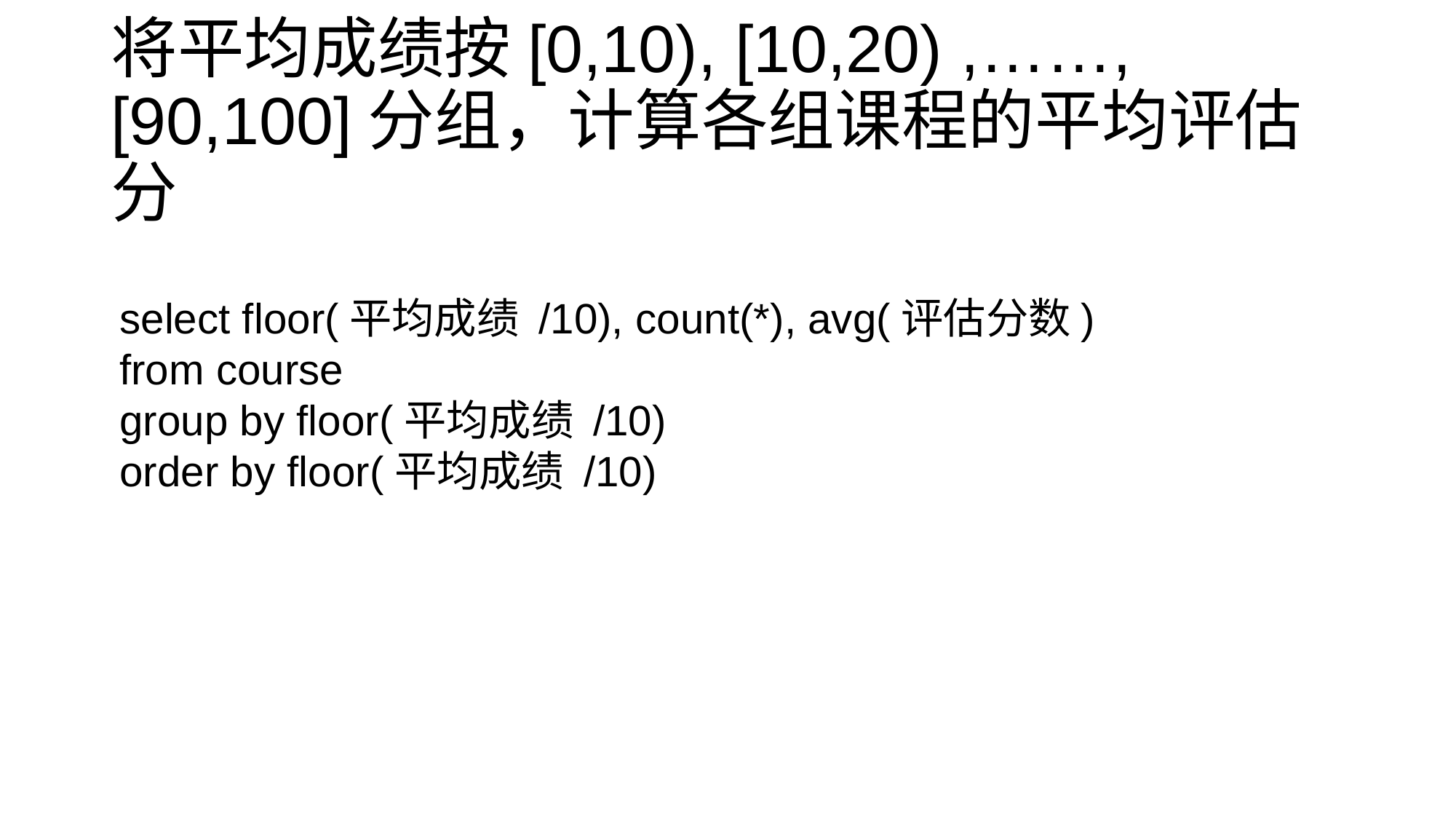

# 将平均成绩按[0,10), [10,20) ,……, [90,100]分组，计算各组课程的平均评估分
select floor(平均成绩 /10), count(*), avg(评估分数)
from course
group by floor(平均成绩 /10)
order by floor(平均成绩 /10)